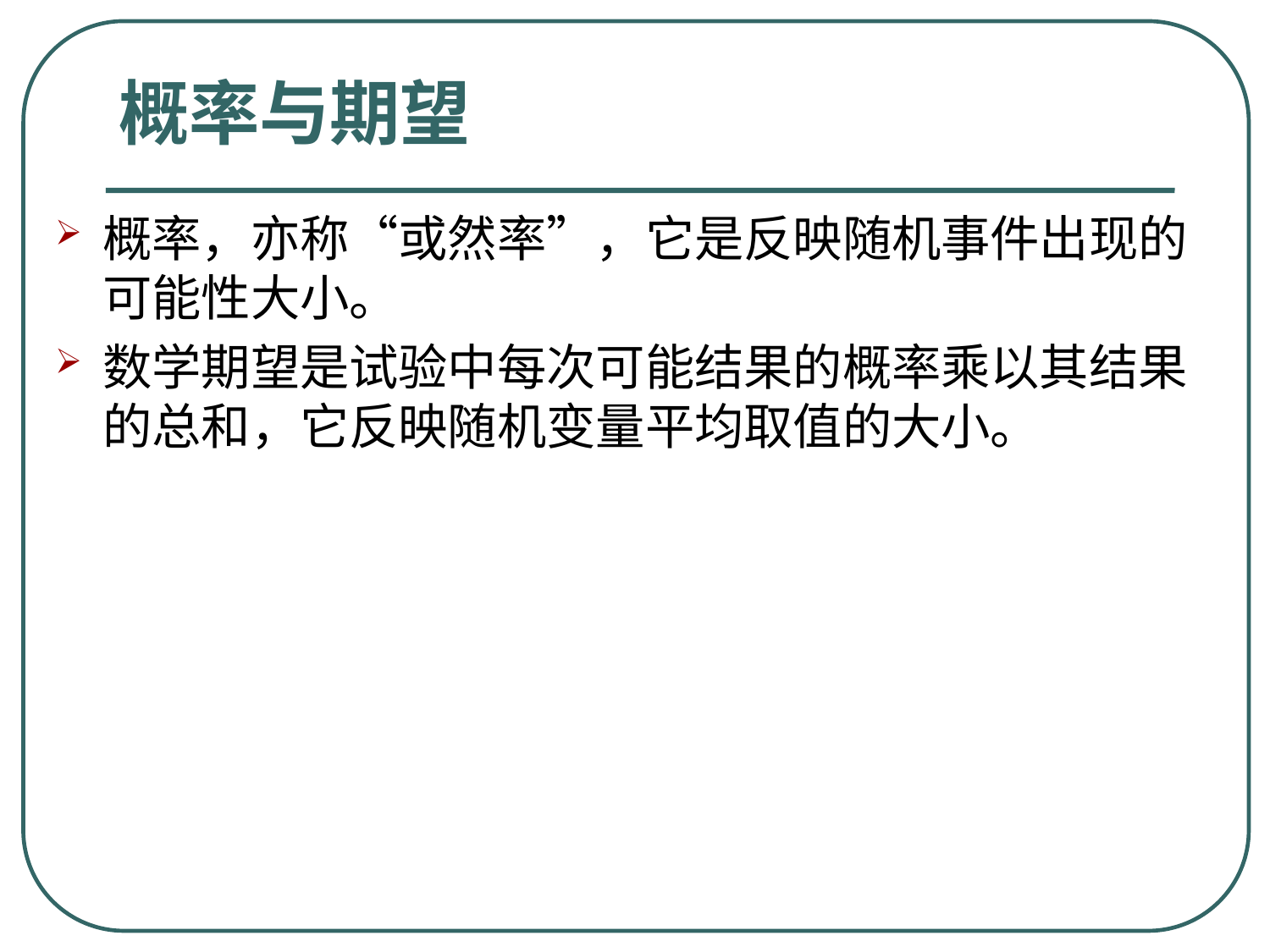

# 概率与期望
概率，亦称“或然率”，它是反映随机事件出现的可能性大小。
数学期望是试验中每次可能结果的概率乘以其结果的总和，它反映随机变量平均取值的大小。